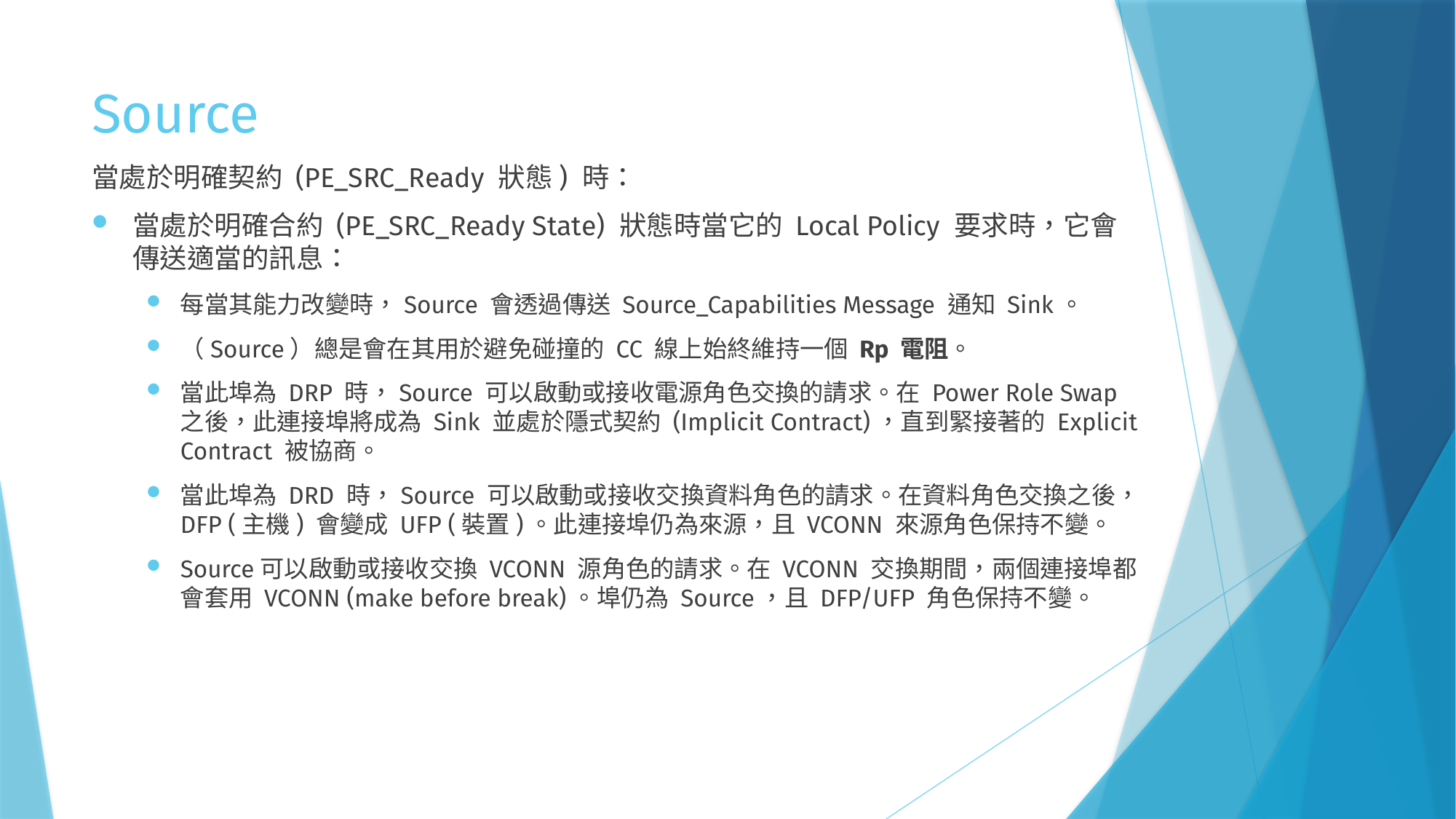

# Source
當處於明確契約 (PE_SRC_Ready 狀態) 時：
當處於明確合約 (PE_SRC_Ready State) 狀態時當它的 Local Policy 要求時，它會傳送適當的訊息：
每當其能力改變時，Source 會透過傳送 Source_Capabilities Message 通知 Sink。
（Source）總是會在其用於避免碰撞的 CC 線上始終維持一個 Rp 電阻。
當此埠為 DRP 時，Source 可以啟動或接收電源角色交換的請求。在 Power Role Swap 之後，此連接埠將成為 Sink 並處於隱式契約 (Implicit Contract)，直到緊接著的 Explicit Contract 被協商。
當此埠為 DRD 時，Source 可以啟動或接收交換資料角色的請求。在資料角色交換之後，DFP (主機) 會變成 UFP (裝置)。此連接埠仍為來源，且 VCONN 來源角色保持不變。
Source可以啟動或接收交換 VCONN 源角色的請求。在 VCONN 交換期間，兩個連接埠都會套用 VCONN (make before break)。埠仍為 Source，且 DFP/UFP 角色保持不變。